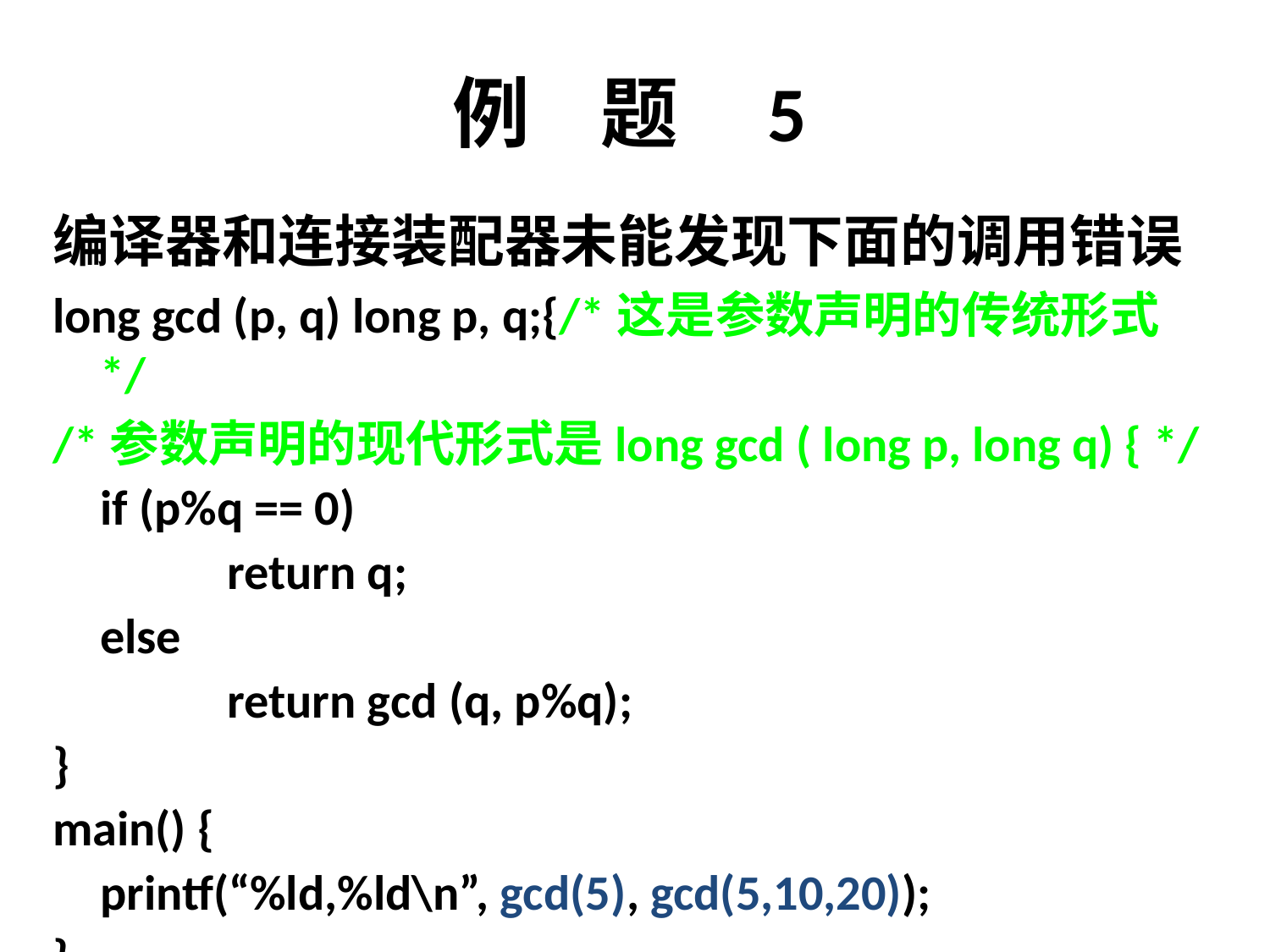

# 例    题    5
编译器和连接装配器未能发现下面的调用错误
long gcd (p, q) long p, q;{/*这是参数声明的传统形式*/
/*参数声明的现代形式是long gcd ( long p, long q) { */
	if (p%q == 0)
		return q;
	else
		return gcd (q, p%q);
}
main() {
	printf(“%ld,%ld\n”, gcd(5), gcd(5,10,20));
}